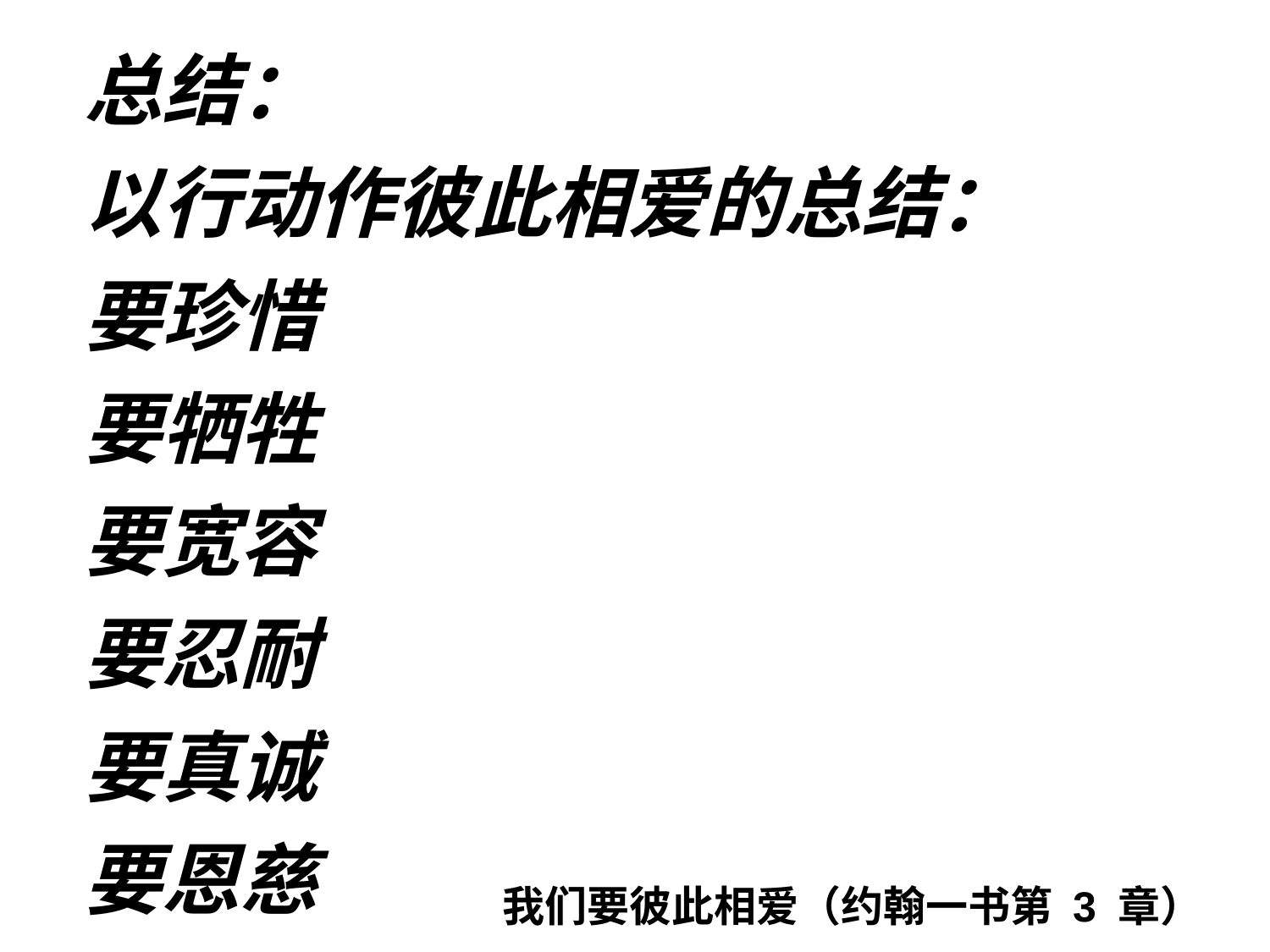

总结：
以行动作彼此相爱的总结：
要珍惜
要牺牲
要宽容
要忍耐
要真诚
要恩慈
我们要彼此相爱（约翰一书第 3 章）